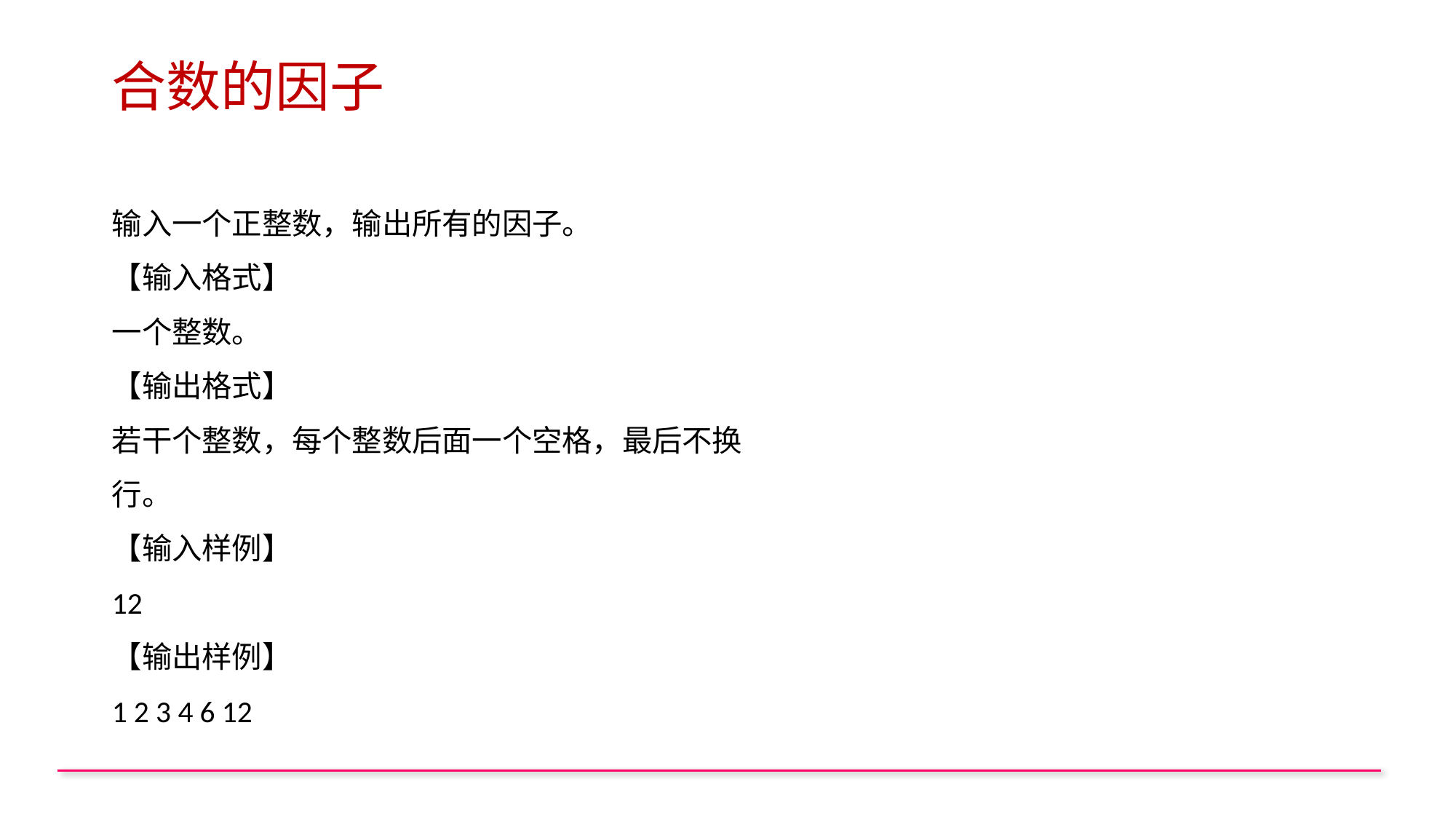

# 合数的因子
输入一个正整数，输出所有的因子。
【输入格式】
一个整数。
【输出格式】
若干个整数，每个整数后面一个空格，最后不换行。
【输入样例】
12
【输出样例】
1 2 3 4 6 12